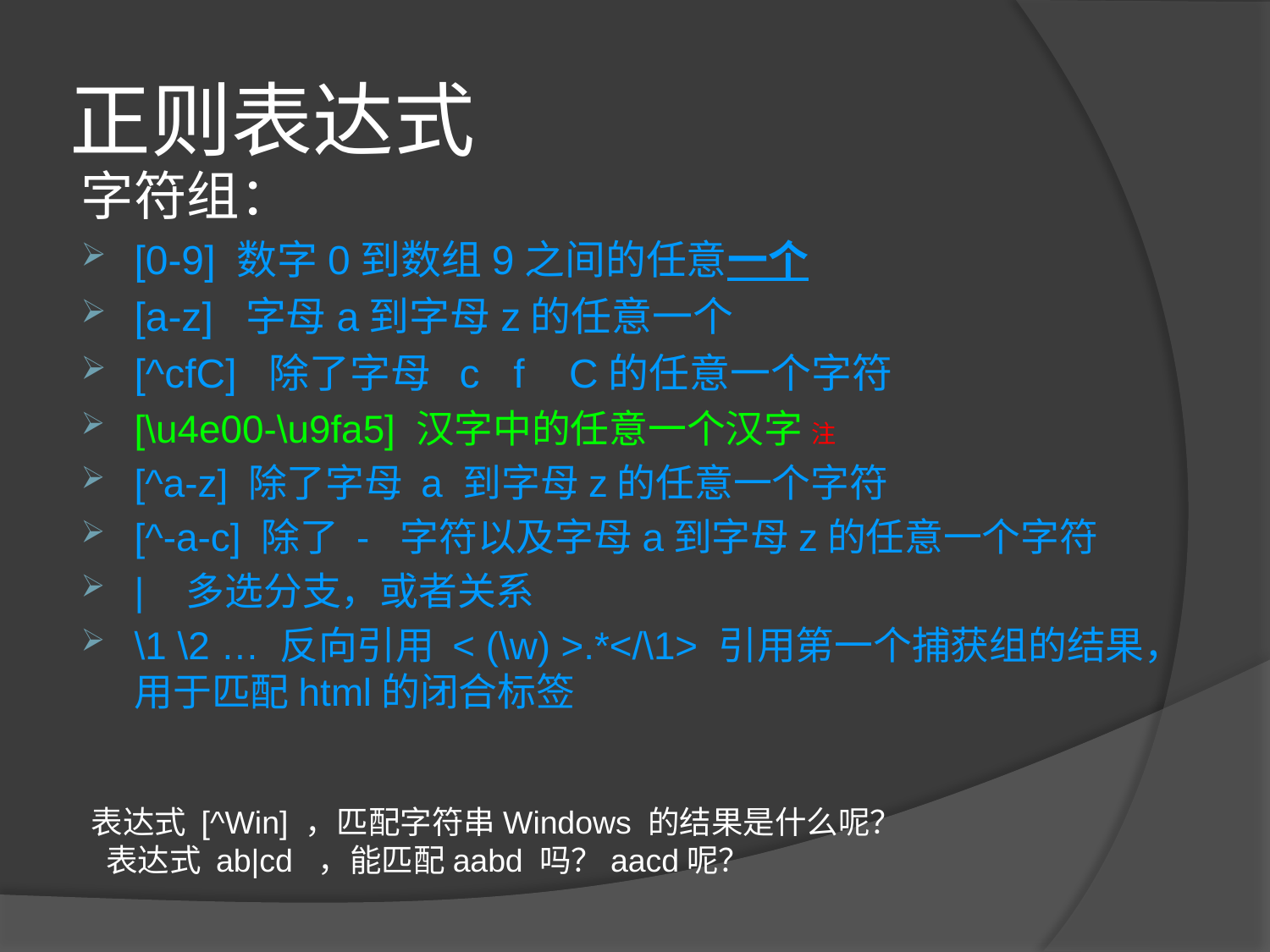

# 正则表达式
字符组：
[0-9] 数字0到数组9之间的任意一个
[a-z]  字母a到字母z的任意一个
[^cfC]  除了字母  c   f    C的任意一个字符
[\u4e00-\u9fa5] 汉字中的任意一个汉字 注
[^a-z] 除了字母 a 到字母z的任意一个字符
[^-a-c] 除了 -  字符以及字母a到字母z的任意一个字符
|   多选分支，或者关系
\1 \2 … 反向引用 < (\w) >.*</\1> 引用第一个捕获组的结果，用于匹配html的闭合标签
表达式 [^Win] ，匹配字符串Windows 的结果是什么呢？
 表达式 ab|cd  ，能匹配aabd 吗？aacd呢？